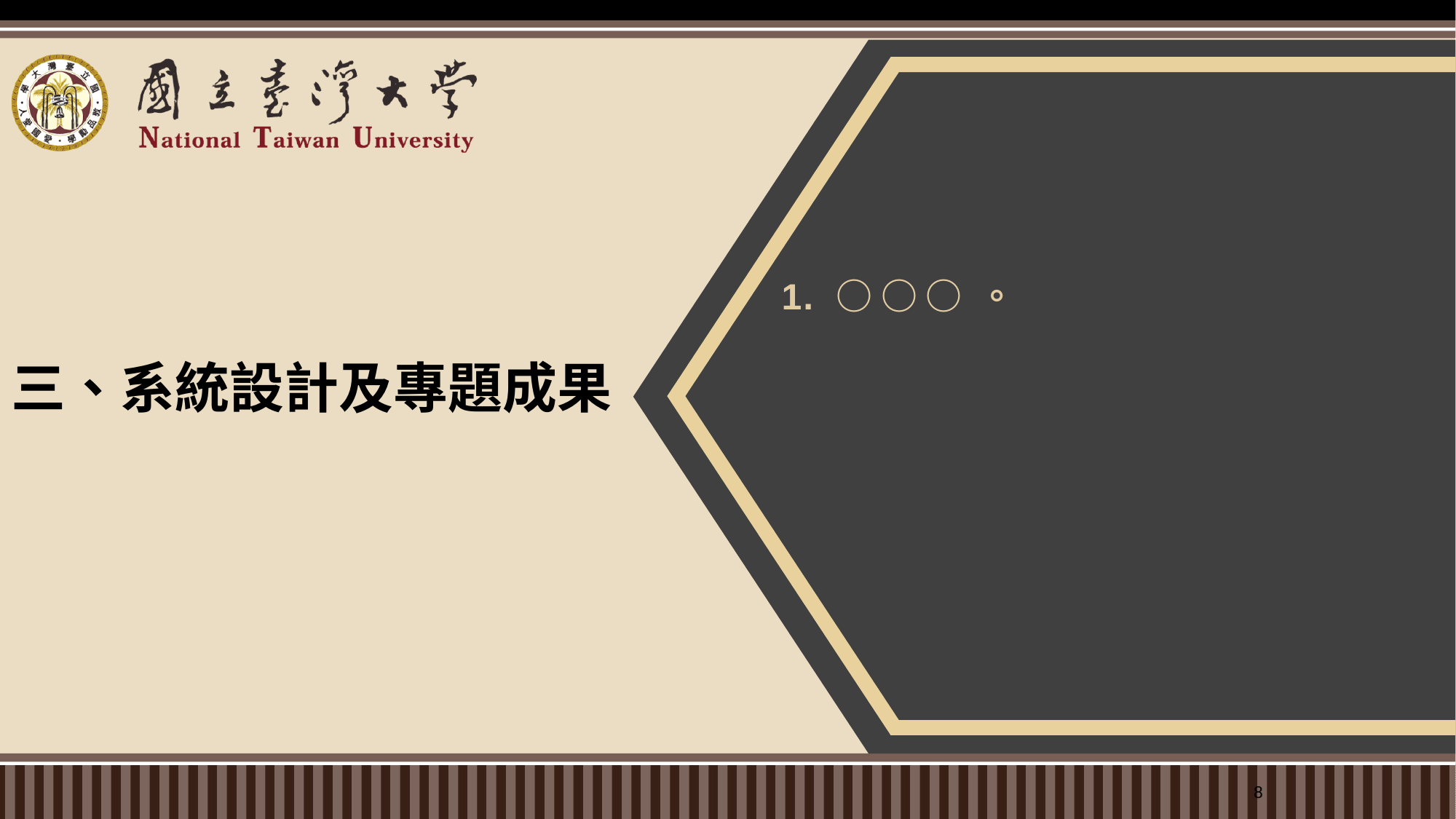

○ ○ ○ 。

# 三、系統設計及專題成果
8